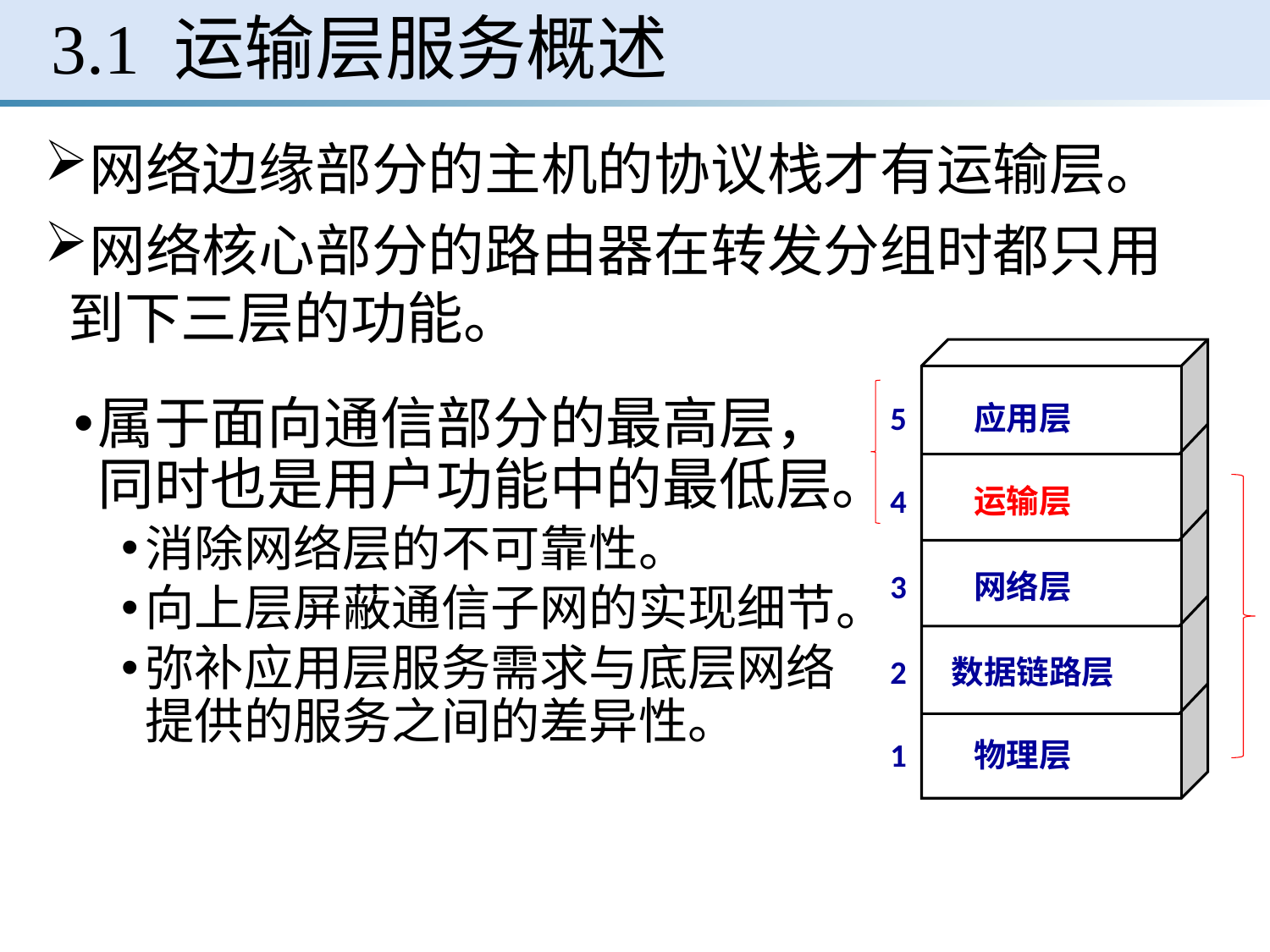

# 3.1 运输层服务概述
网络边缘部分的主机的协议栈才有运输层。
网络核心部分的路由器在转发分组时都只用 到下三层的功能。

5        应用层
4        运输层
3        网络层
2     数据链路层
数据链路层
1        物理层

属于面向通信部分的最高层，同时也是用户功能中的最低层。
消除网络层的不可靠性。
向上层屏蔽通信子网的实现细节。
弥补应用层服务需求与底层网络提供的服务之间的差异性。